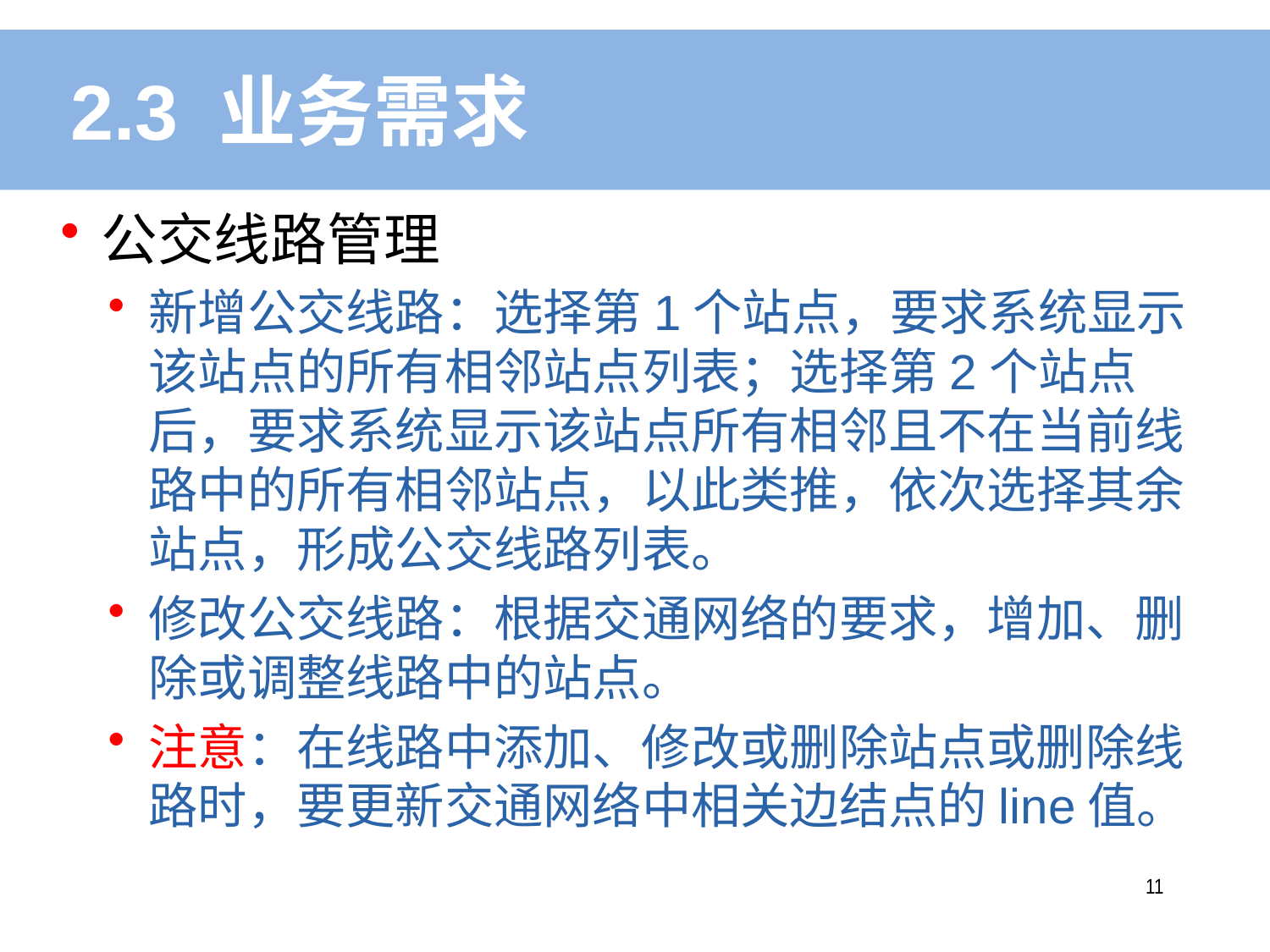

# 2.3 业务需求
公交线路管理
新增公交线路：选择第1个站点，要求系统显示该站点的所有相邻站点列表；选择第2个站点后，要求系统显示该站点所有相邻且不在当前线路中的所有相邻站点，以此类推，依次选择其余站点，形成公交线路列表。
修改公交线路：根据交通网络的要求，增加、删除或调整线路中的站点。
注意：在线路中添加、修改或删除站点或删除线路时，要更新交通网络中相关边结点的line值。

11